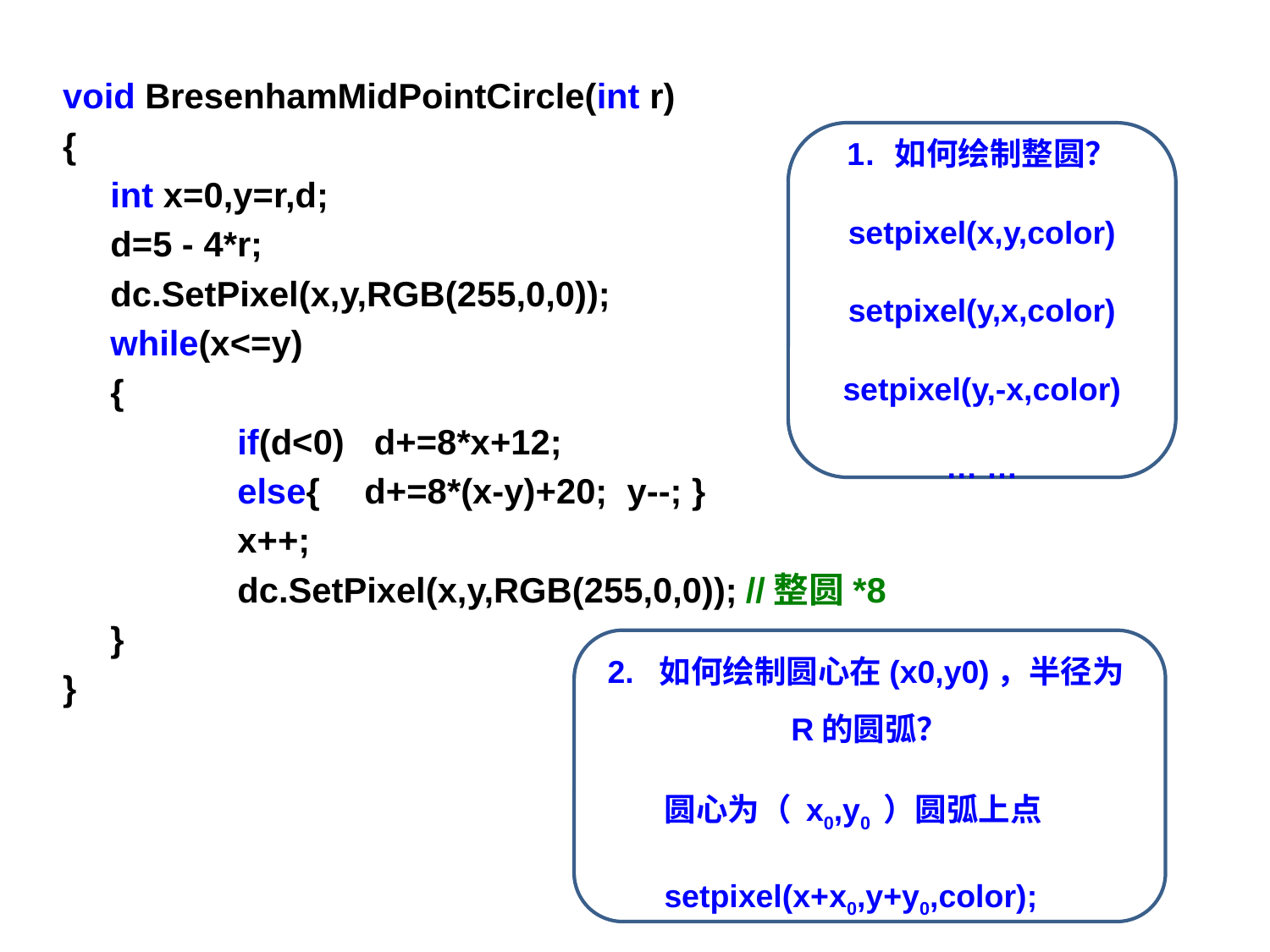

void BresenhamMidPointCircle(int r)
{
	int x=0,y=r,d;
	d=5 - 4*r;
	dc.SetPixel(x,y,RGB(255,0,0));
	while(x<=y)
	{
		if(d<0)	 d+=8*x+12;
		else{	d+=8*(x-y)+20;  y--; }
		x++;
		dc.SetPixel(x,y,RGB(255,0,0)); //整圆*8
	}
}

如何绘制整圆？
setpixel(x,y,color)
setpixel(y,x,color)
setpixel(y,-x,color)
… …
2.  如何绘制圆心在(x0,y0)，半径为R的圆弧？
圆心为（ x0,y0 ）圆弧上点
setpixel(x+x0,y+y0,color);